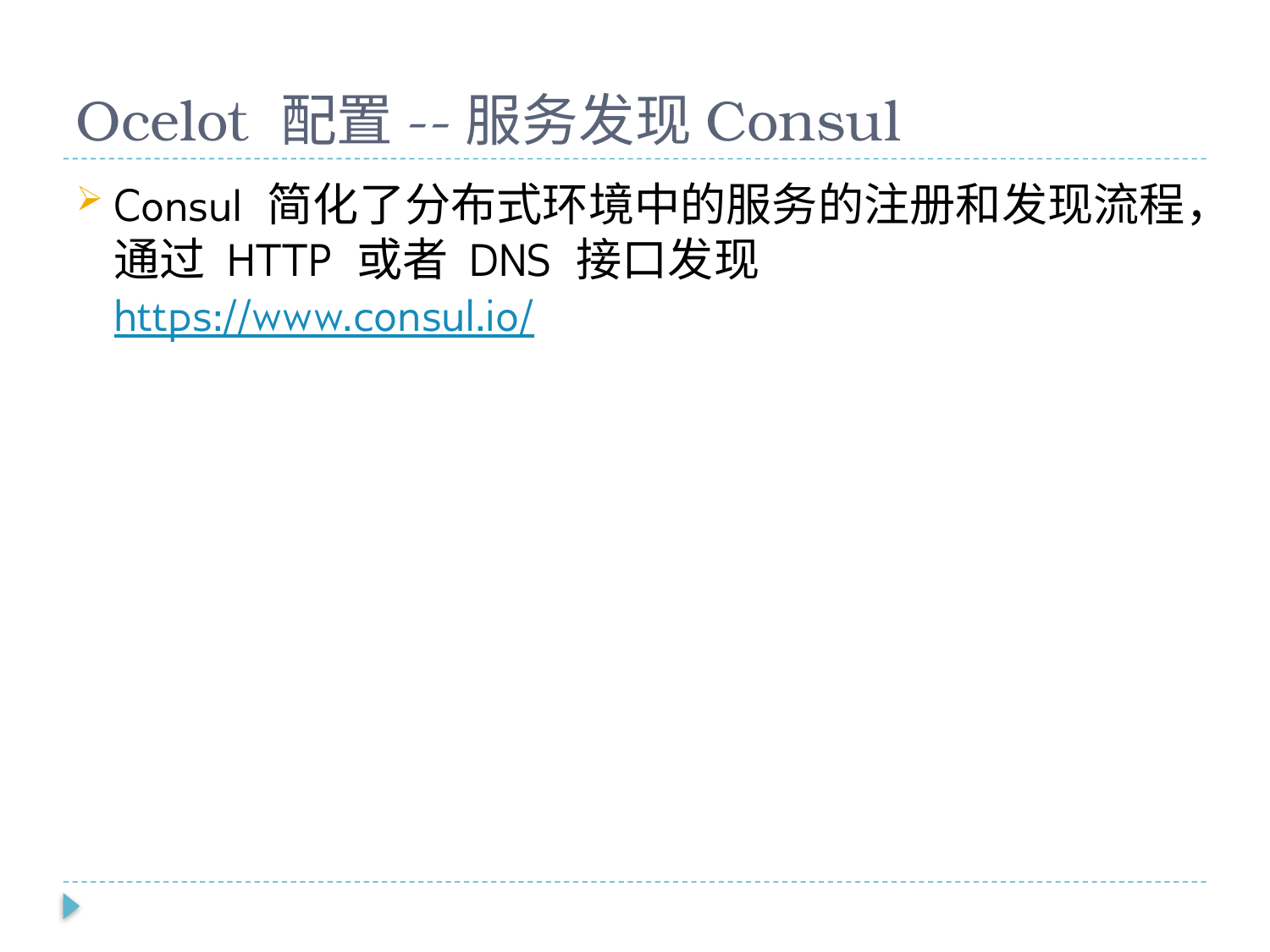

# Ocelot 配置--服务发现Consul
Consul 简化了分布式环境中的服务的注册和发现流程，通过 HTTP 或者 DNS 接口发现 https://www.consul.io/